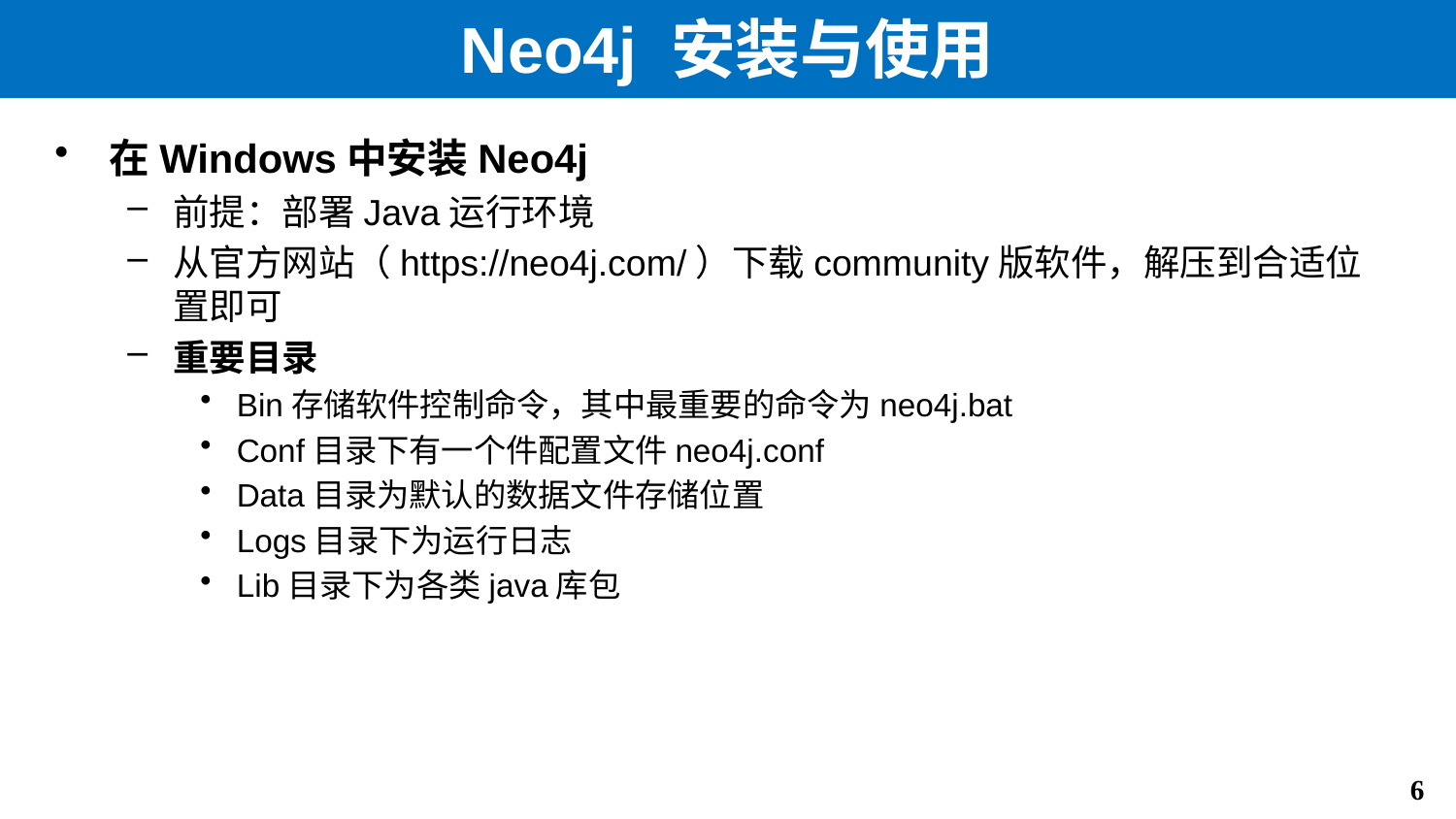

# Neo4j 安装与使用
在Windows中安装Neo4j
前提：部署Java运行环境
从官方网站（https://neo4j.com/）下载community版软件，解压到合适位置即可
重要目录
Bin存储软件控制命令，其中最重要的命令为neo4j.bat
Conf目录下有一个件配置文件neo4j.conf
Data目录为默认的数据文件存储位置
Logs目录下为运行日志
Lib目录下为各类java库包